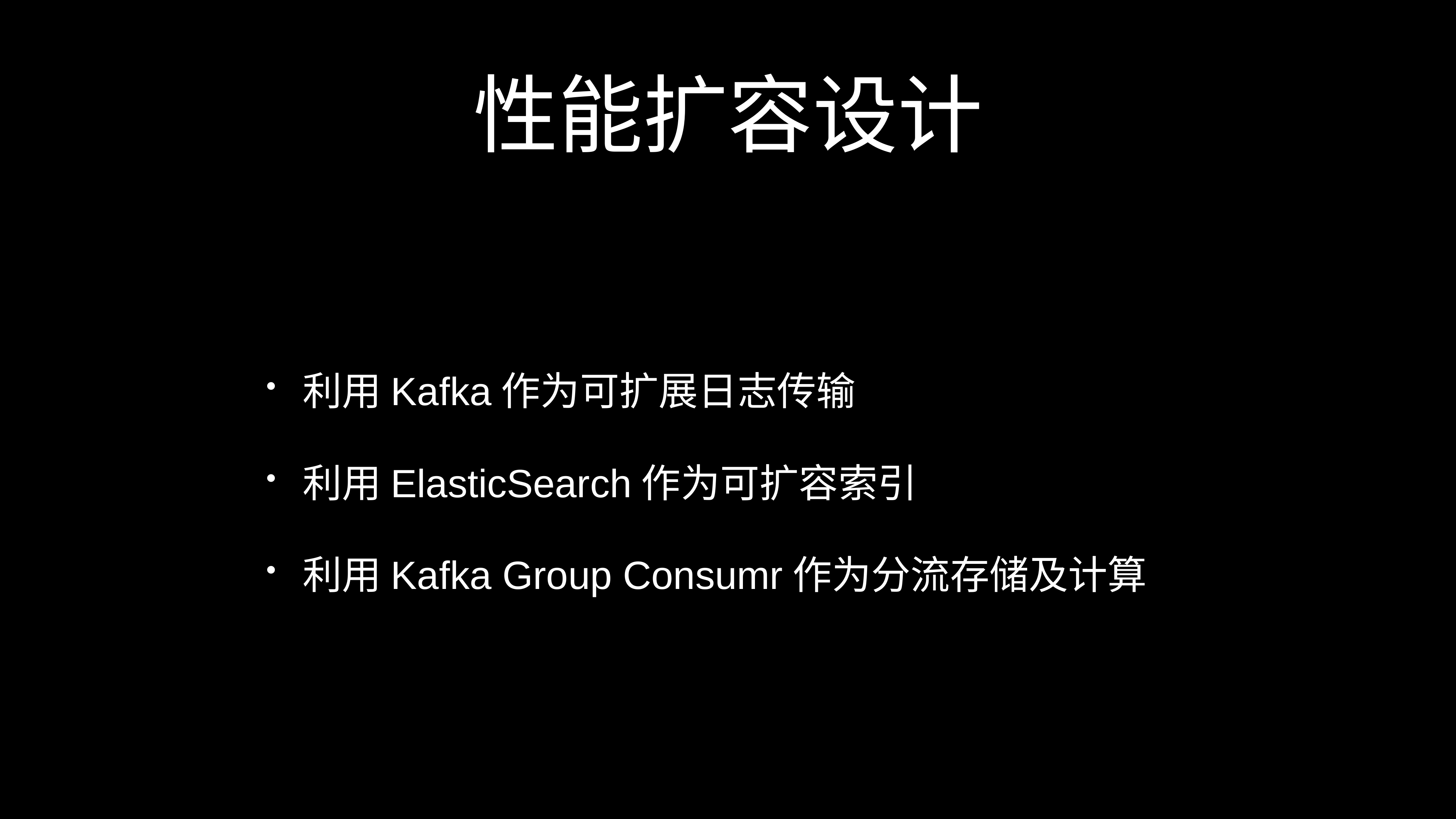

# 性能扩容设计
利用Kafka作为可扩展日志传输
利用ElasticSearch作为可扩容索引
利用Kafka Group Consumr作为分流存储及计算